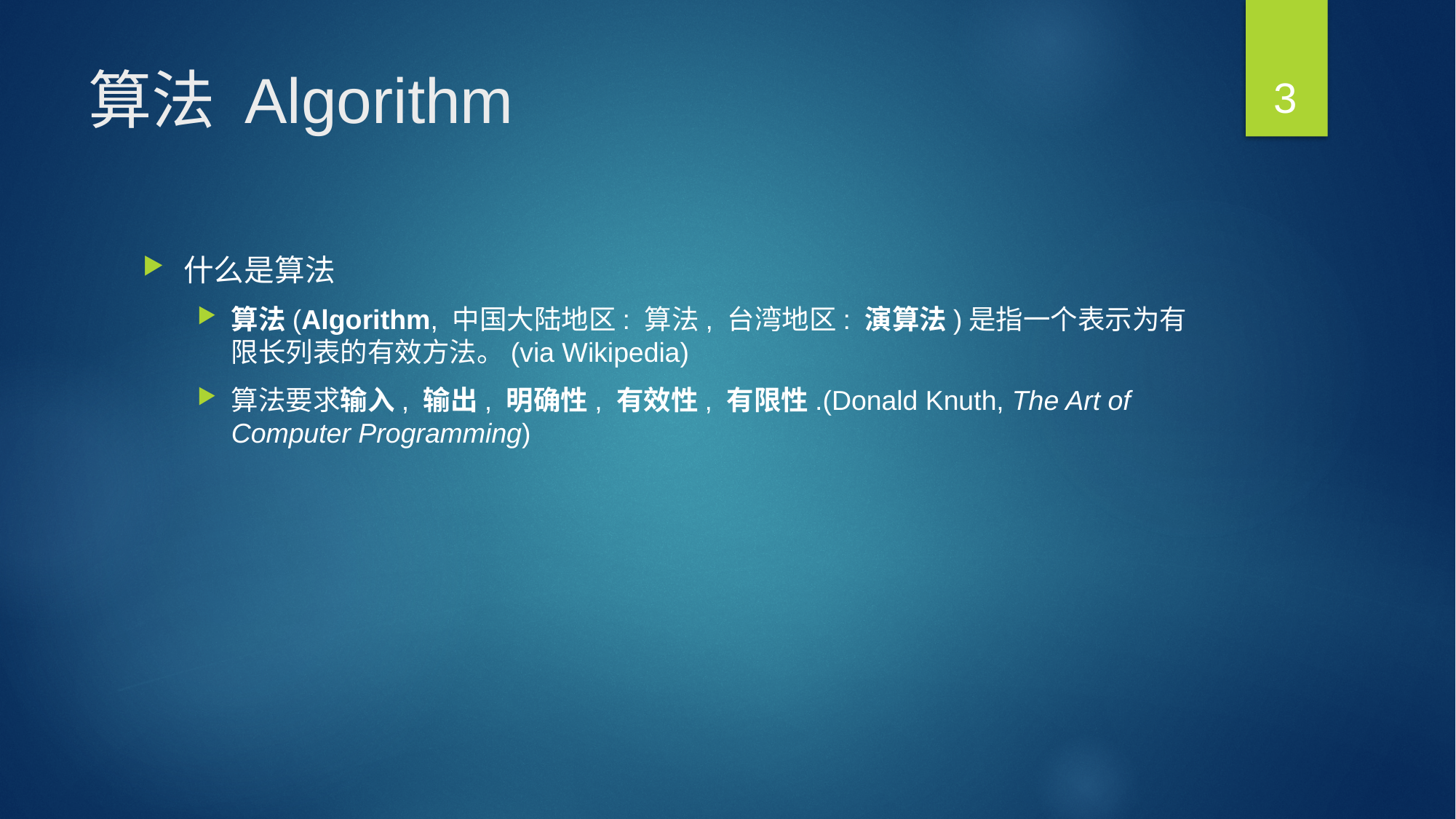

3
# 算法 Algorithm
什么是算法
算法(Algorithm, 中国大陆地区: 算法, 台湾地区: 演算法)是指一个表示为有限长列表的有效方法。(via Wikipedia)
算法要求输入, 输出, 明确性, 有效性, 有限性.(Donald Knuth, The Art of Computer Programming)